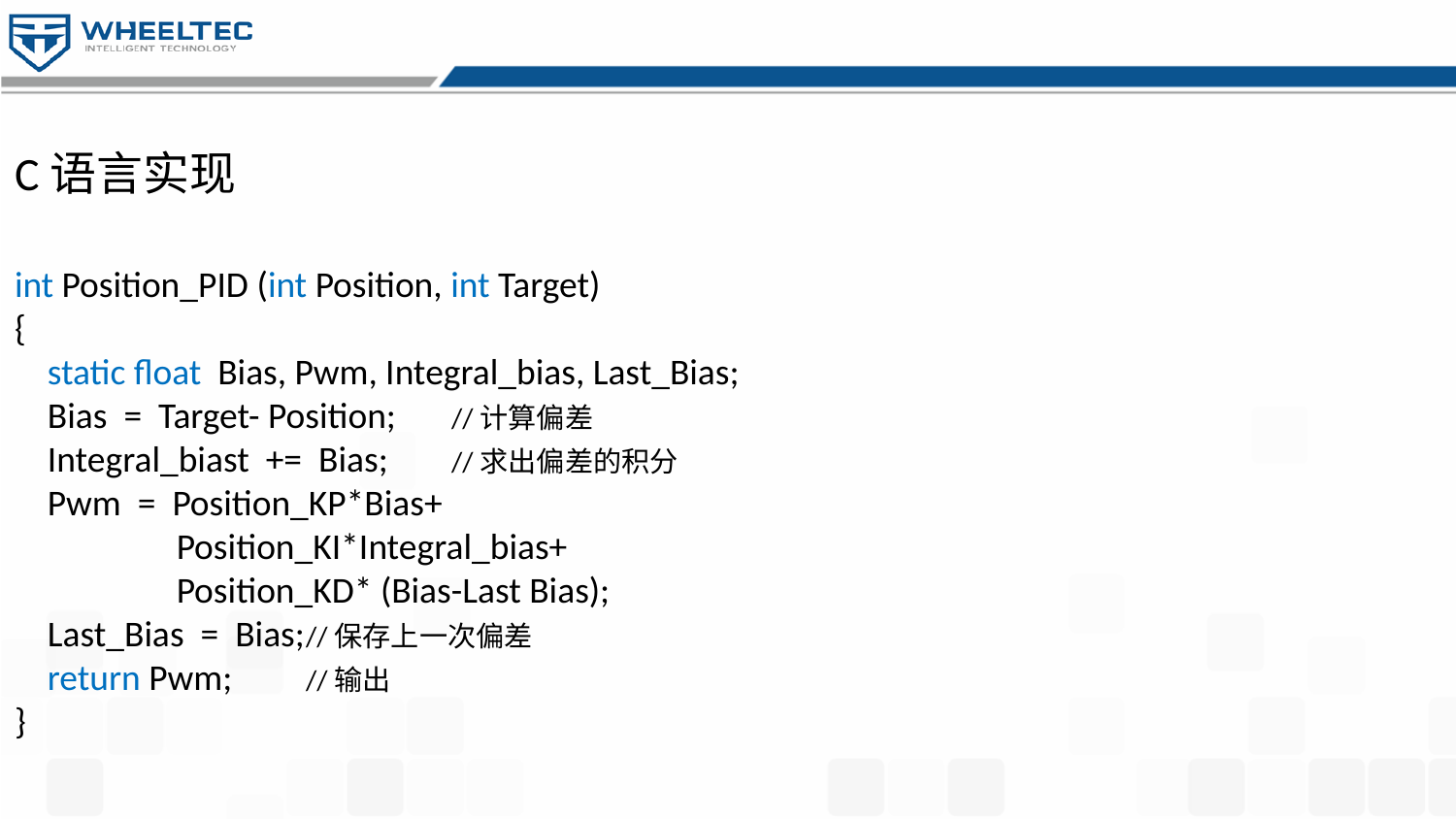

C语言实现
int Position_PID (int Position, int Target)
{
    static float  Bias, Pwm, Integral_bias, Last_Bias;
    Bias  =  Target- Position; 	//计算偏差
    Integral_biast  +=  Bias;	//求出偏差的积分
    Pwm  =  Position_KP*Bias+
	  Position_KI*Integral_bias+
	  Position_KD* (Bias-Last Bias);
    Last_Bias  =  Bias;	//保存上一次偏差
    return Pwm;	//输出
}